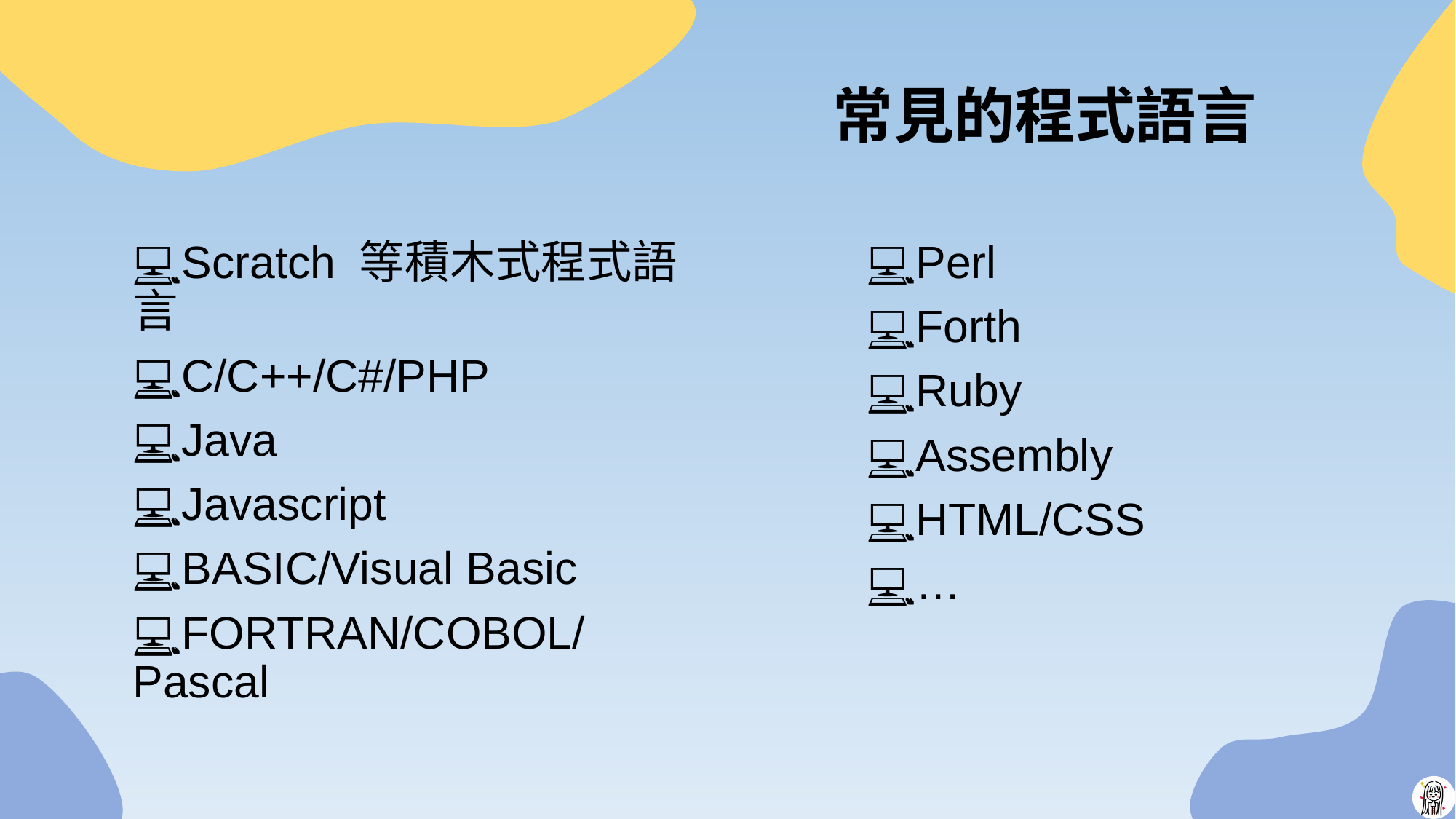

常見的程式語言
💻Scratch 等積木式程式語言
💻C/C++/C#/PHP
💻Java
💻Javascript
💻BASIC/Visual Basic
💻FORTRAN/COBOL/Pascal
💻Perl
💻Forth
💻Ruby
💻Assembly
💻HTML/CSS
💻…

5